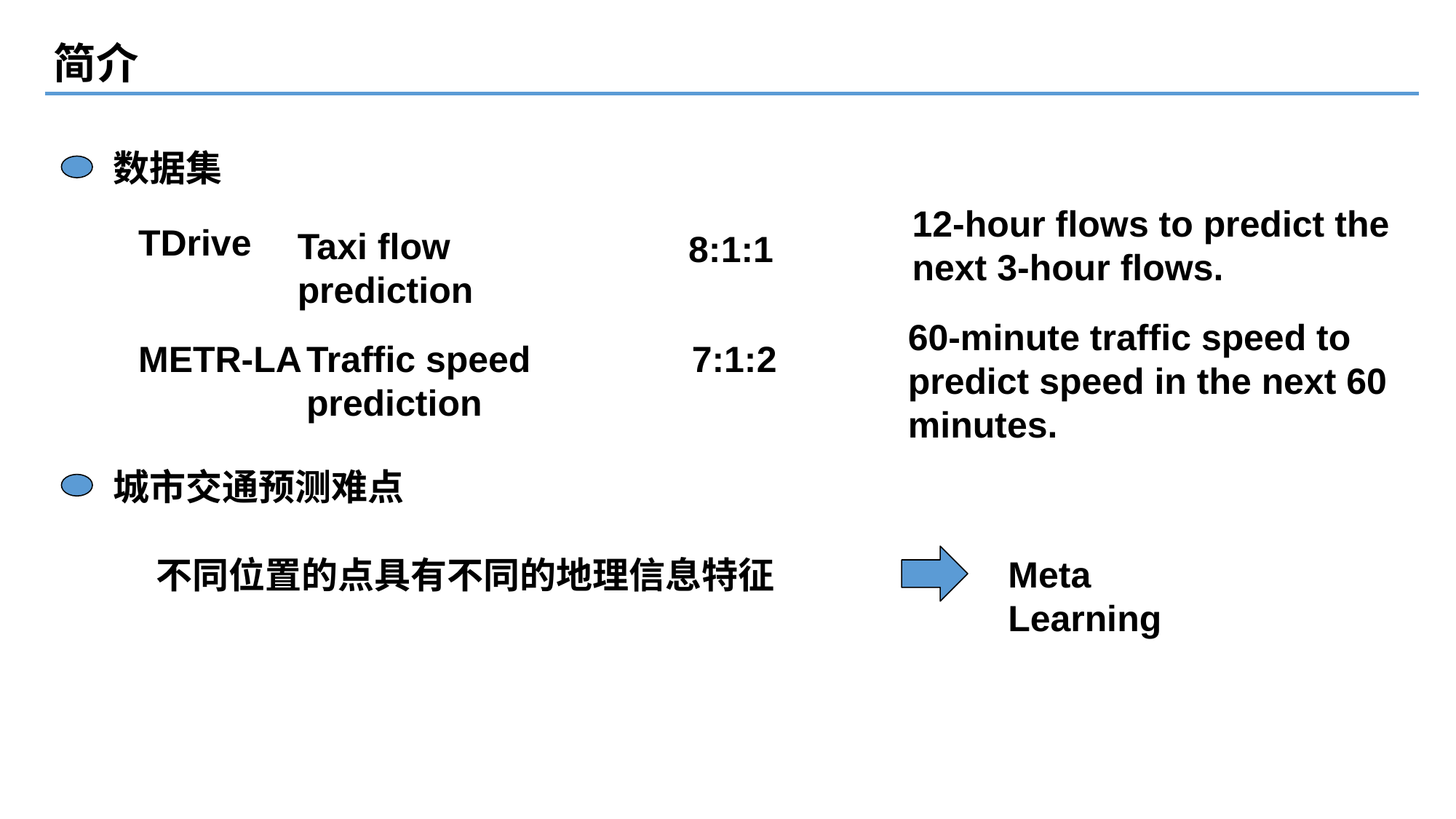

简介
数据集

12-hour flows to predict the next 3-hour flows.
TDrive
Taxi flow prediction
8:1:1
60-minute traffic speed to predict speed in the next 60 minutes.
7:1:2
METR-LA
Traffic speed prediction
城市交通预测难点

Meta Learning
不同位置的点具有不同的地理信息特征